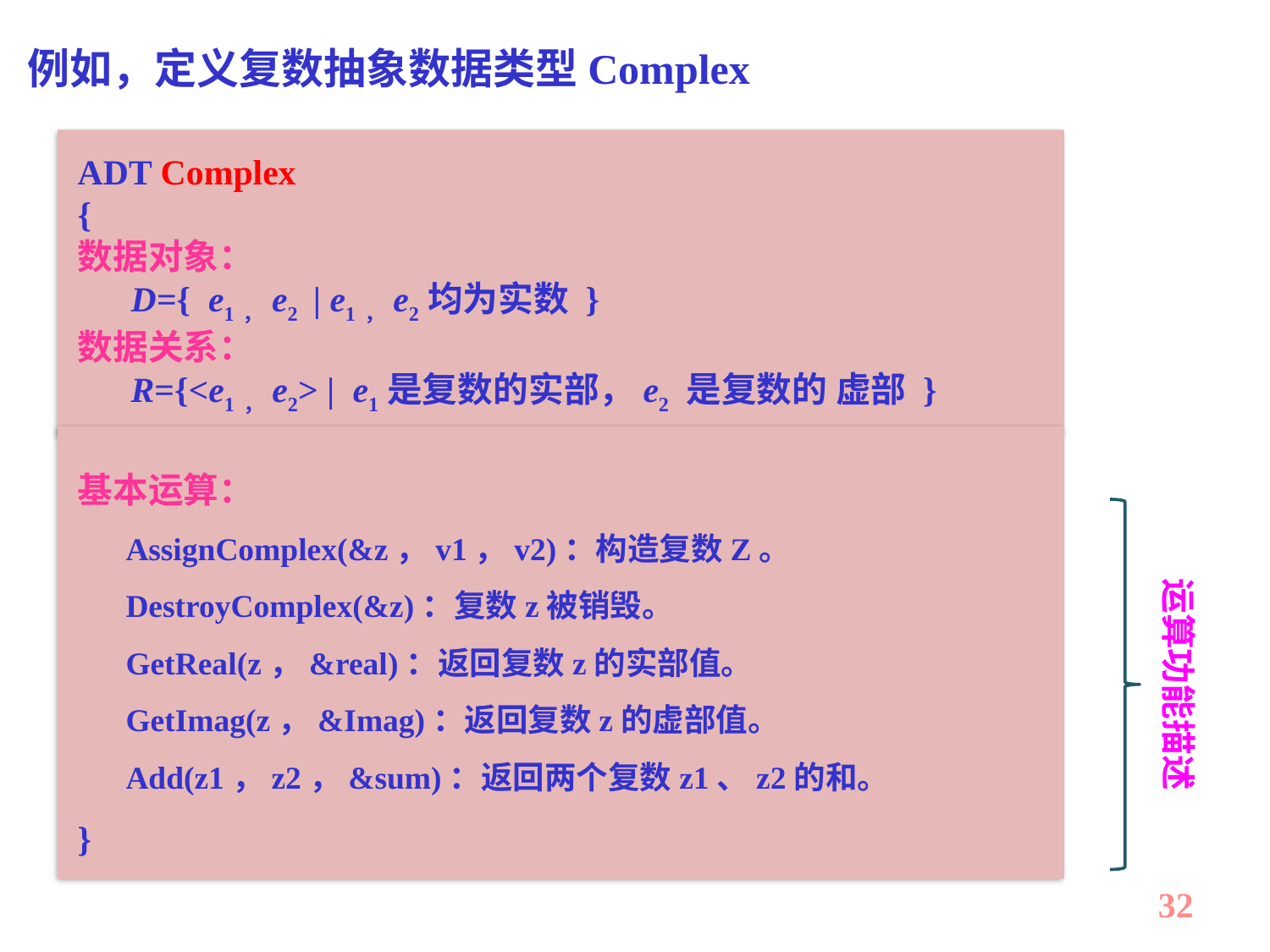

例如，定义复数抽象数据类型Complex
ADT Complex
{
数据对象：
      D={  e1，e2   | e1，e2均为实数 }
数据关系：
      R={<e1，e2> |  e1是复数的实部，e2 是复数的 虚部 }
基本运算：
      AssignComplex(&z，v1，v2)：构造复数Z。
      DestroyComplex(&z)：复数z被销毁。
      GetReal(z，&real)：返回复数z的实部值。
      GetImag(z，&Imag)：返回复数z的虚部值。
      Add(z1，z2，&sum)：返回两个复数z1、z2的和。
}

运算功能描述
32